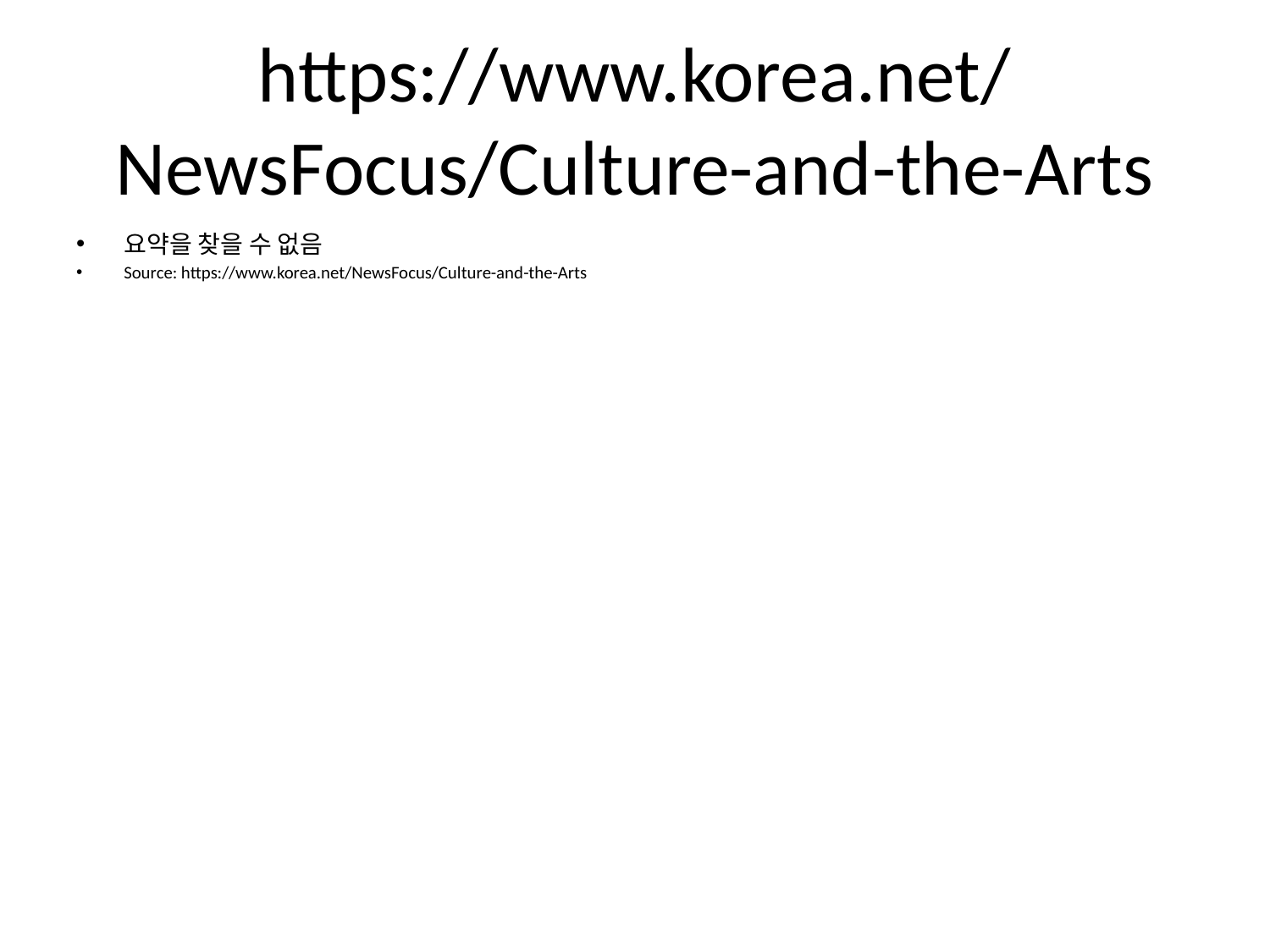

# https://www.korea.net/NewsFocus/Culture-and-the-Arts
요약을 찾을 수 없음
Source: https://www.korea.net/NewsFocus/Culture-and-the-Arts